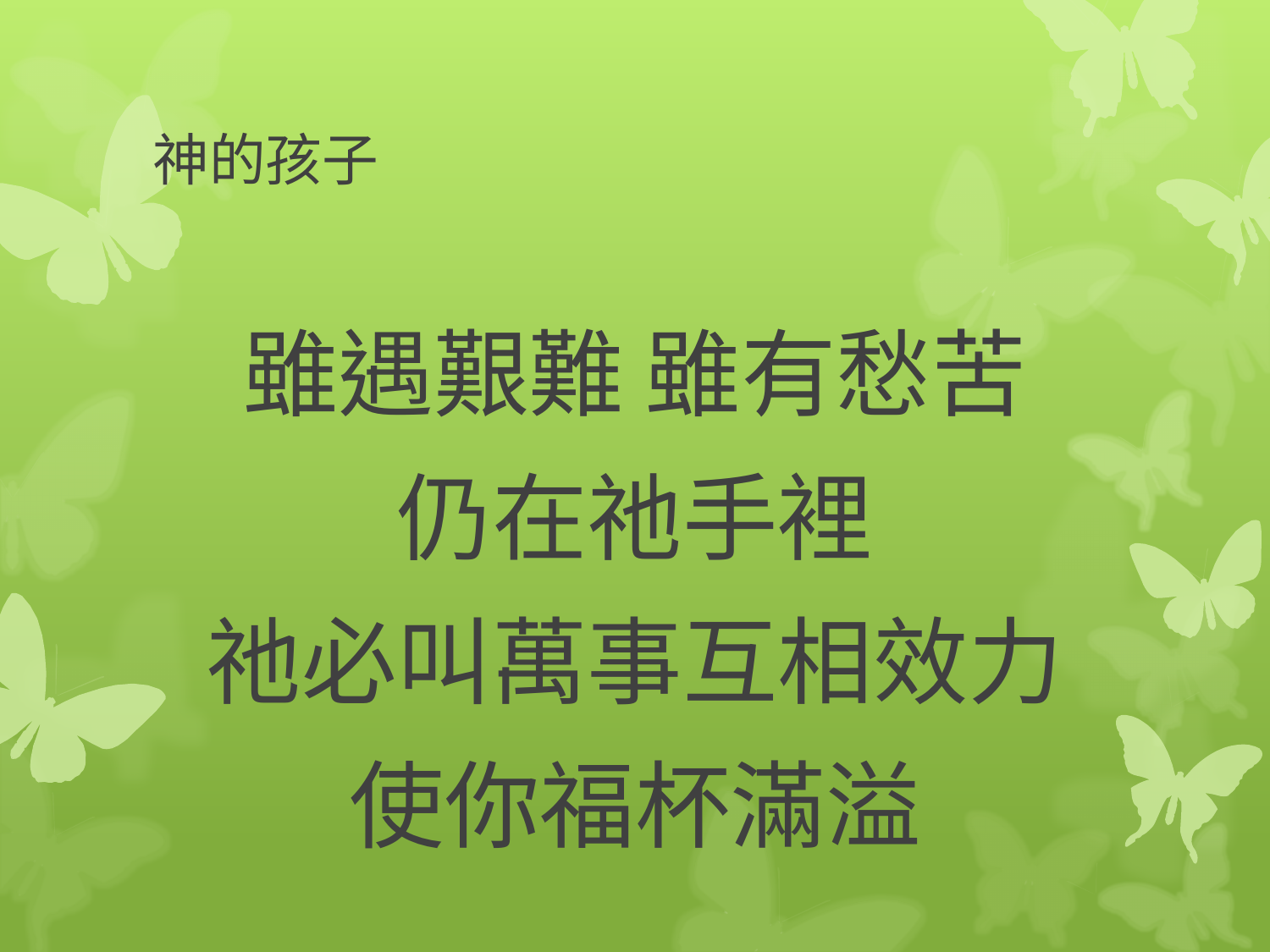

# 神的孩子
雖遇艱難 雖有愁苦
仍在祂手裡
祂必叫萬事互相效力
使你福杯滿溢